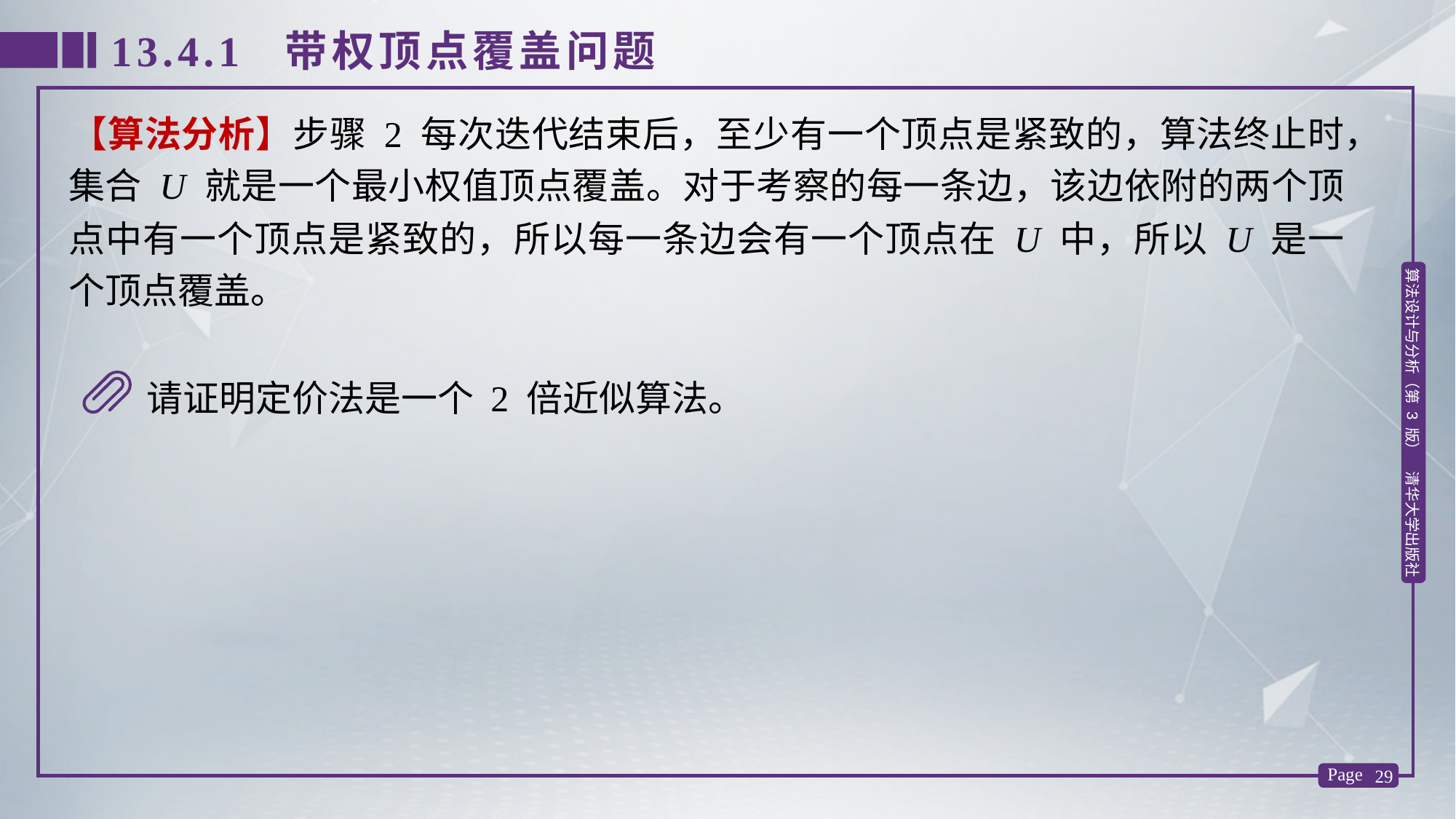

13.4.1  带权顶点覆盖问题
【算法分析】步骤 2 每次迭代结束后，至少有一个顶点是紧致的，算法终止时，集合 U 就是一个最小权值顶点覆盖。对于考察的每一条边，该边依附的两个顶点中有一个顶点是紧致的，所以每一条边会有一个顶点在 U 中，所以 U 是一个顶点覆盖。

请证明定价法是一个 2 倍近似算法。